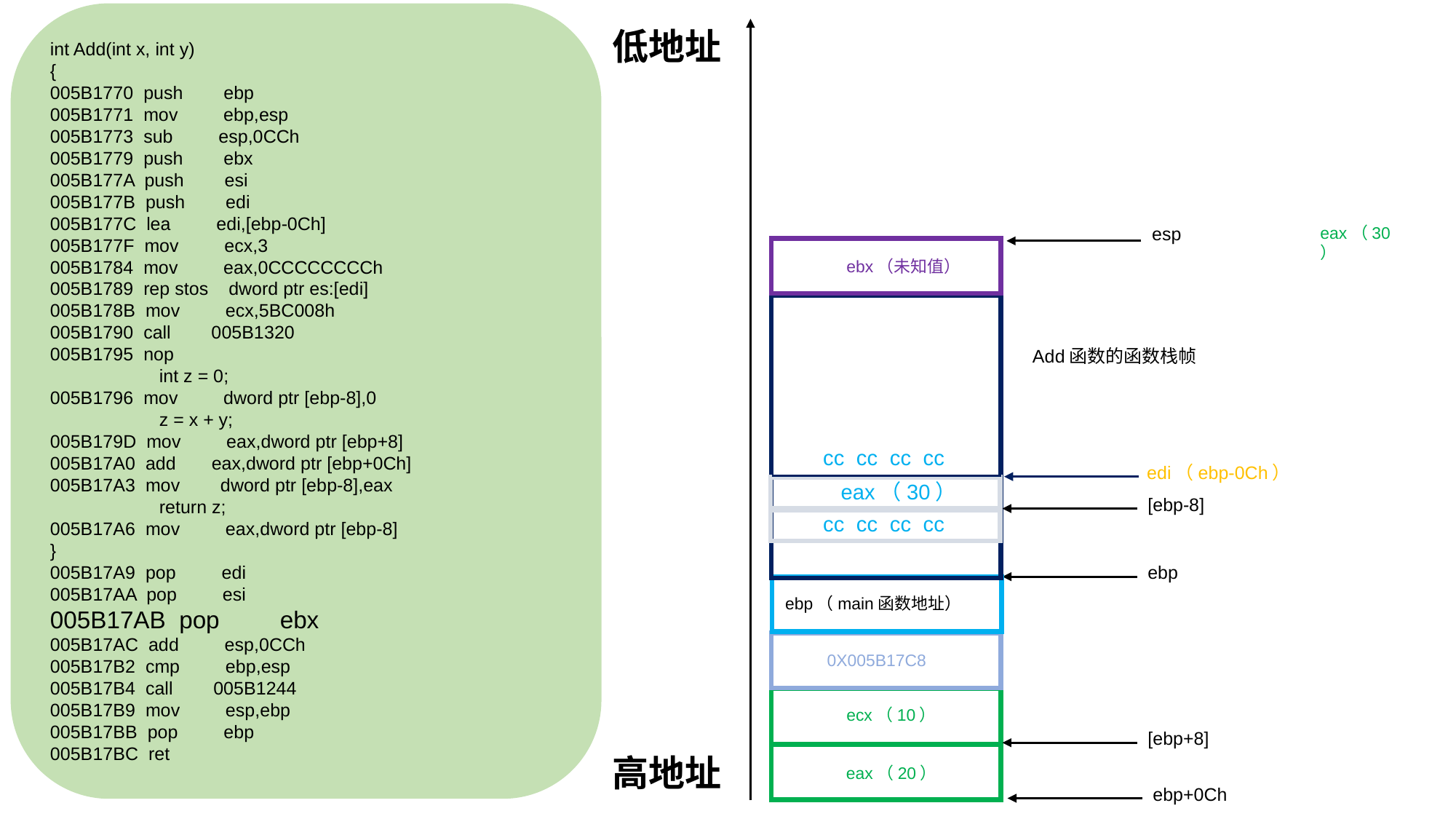

int Add(int x, int y)
{
005B1770  push        ebp
005B1771  mov         ebp,esp
005B1773  sub         esp,0CCh
005B1779  push        ebx
005B177A  push        esi
005B177B  push        edi
005B177C  lea         edi,[ebp-0Ch]
005B177F  mov         ecx,3
005B1784  mov         eax,0CCCCCCCCh
005B1789  rep stos    dword ptr es:[edi]
005B178B  mov         ecx,5BC008h
005B1790  call        005B1320
005B1795  nop
	int z = 0;
005B1796  mov         dword ptr [ebp-8],0
	z = x + y;
005B179D  mov         eax,dword ptr [ebp+8]
005B17A0  add       eax,dword ptr [ebp+0Ch]
005B17A3  mov        dword ptr [ebp-8],eax
	return z;
005B17A6  mov         eax,dword ptr [ebp-8]
}
005B17A9  pop         edi
005B17AA  pop         esi
005B17AB  pop         ebx
005B17AC  add         esp,0CCh
005B17B2  cmp         ebp,esp
005B17B4  call        005B1244
005B17B9  mov         esp,ebp
005B17BB  pop         ebp
005B17BC  ret
低地址
eax（30）
esp

ebx（未知值）

Add函数的函数栈帧
cc  cc  cc  cc
edi（ebp-0Ch）
eax（30）

[ebp-8]
cc  cc  cc  cc

ebp

ebp（main函数地址）

0X005B17C8

ecx（10）
[ebp+8]

高地址
eax（20）
ebp+0Ch